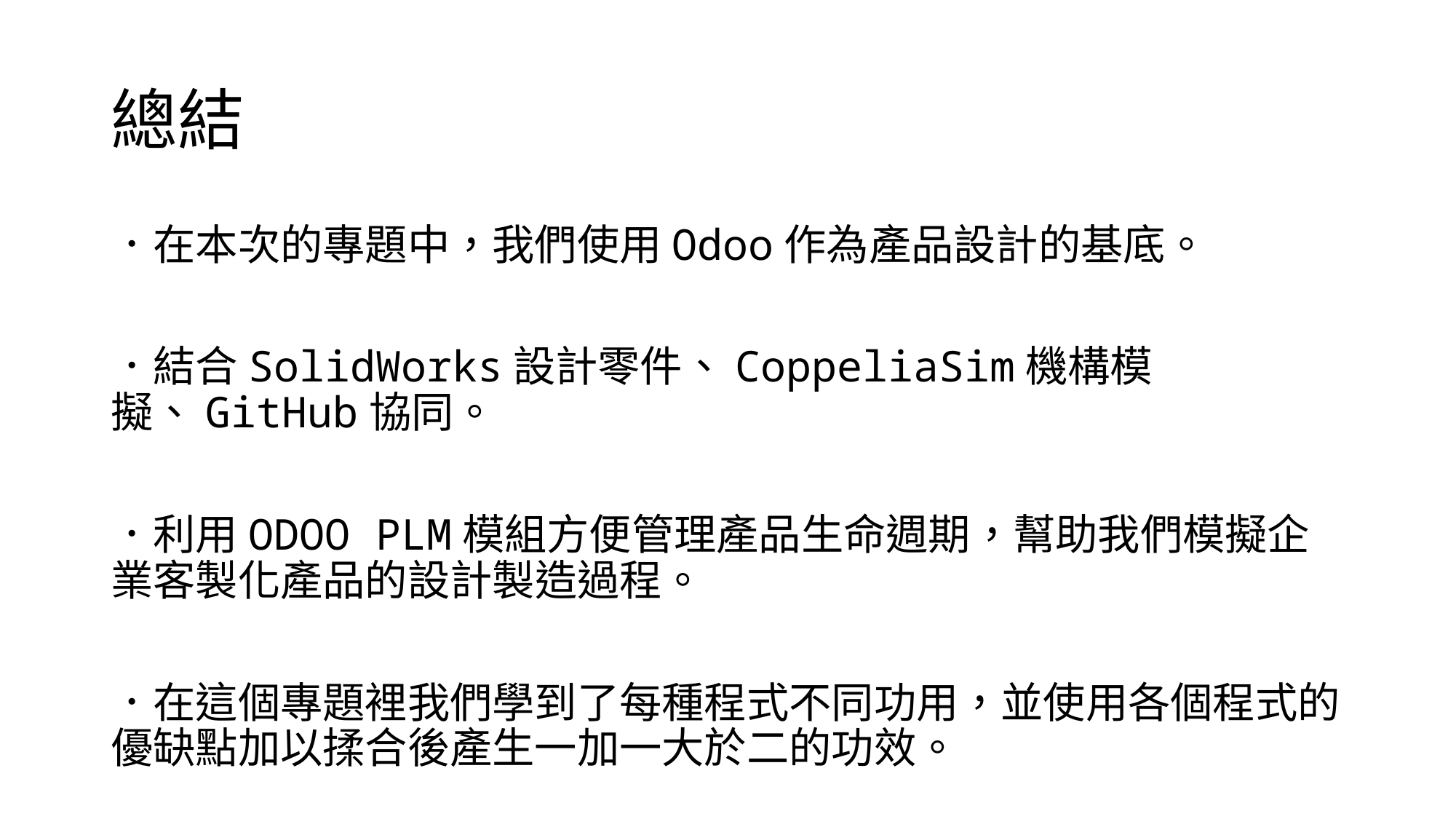

# 總結
．在本次的專題中，我們使用Odoo作為產品設計的基底。

．結合SolidWorks設計零件、CoppeliaSim機構模擬、GitHub協同。

．利用ODOO PLM模組方便管理產品生命週期，幫助我們模擬企業客製化產品的設計製造過程。

．在這個專題裡我們學到了每種程式不同功用，並使用各個程式的優缺點加以揉合後產生一加一大於二的功效。